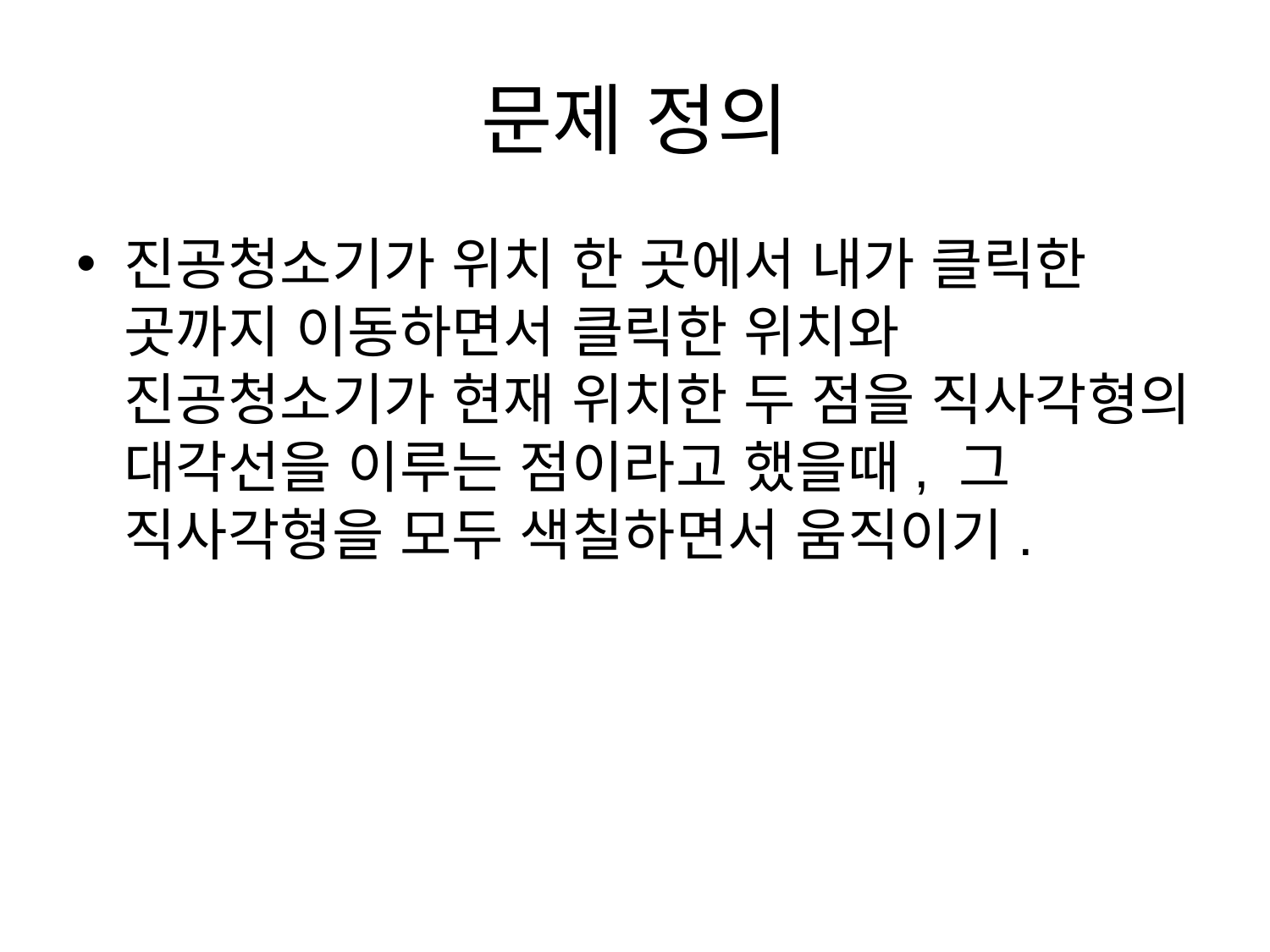

# 문제 정의
진공청소기가 위치 한 곳에서 내가 클릭한 곳까지 이동하면서 클릭한 위치와 진공청소기가 현재 위치한 두 점을 직사각형의 대각선을 이루는 점이라고 했을때, 그 직사각형을 모두 색칠하면서 움직이기.